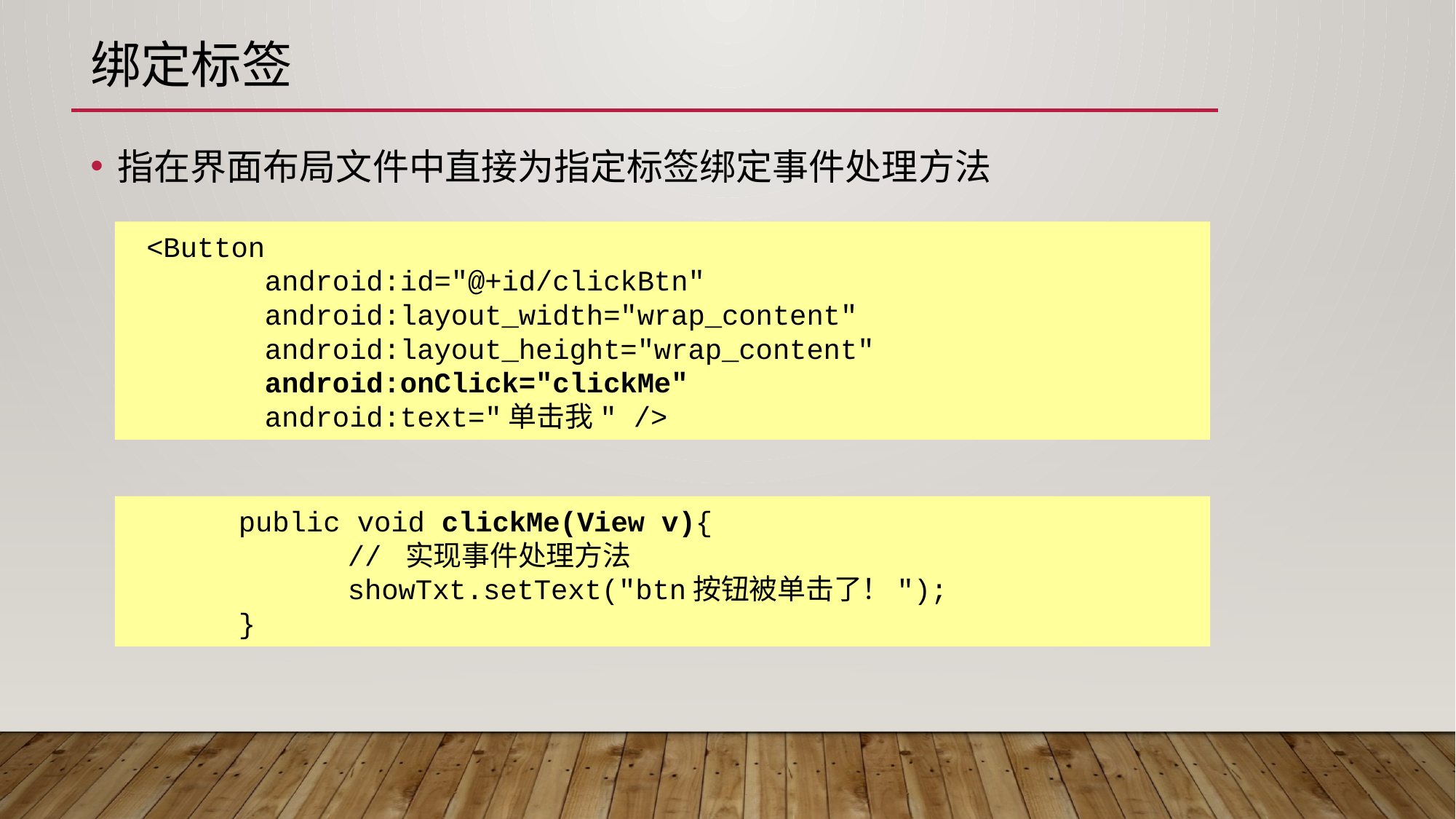

# 绑定标签
指在界面布局文件中直接为指定标签绑定事件处理方法
 <Button
        android:id="@+id/clickBtn"
        android:layout_width="wrap_content"
        android:layout_height="wrap_content"
        android:onClick="clickMe"
        android:text="单击我" />
	public void clickMe(View v){
		// 实现事件处理方法
		showTxt.setText("btn按钮被单击了！");
	}